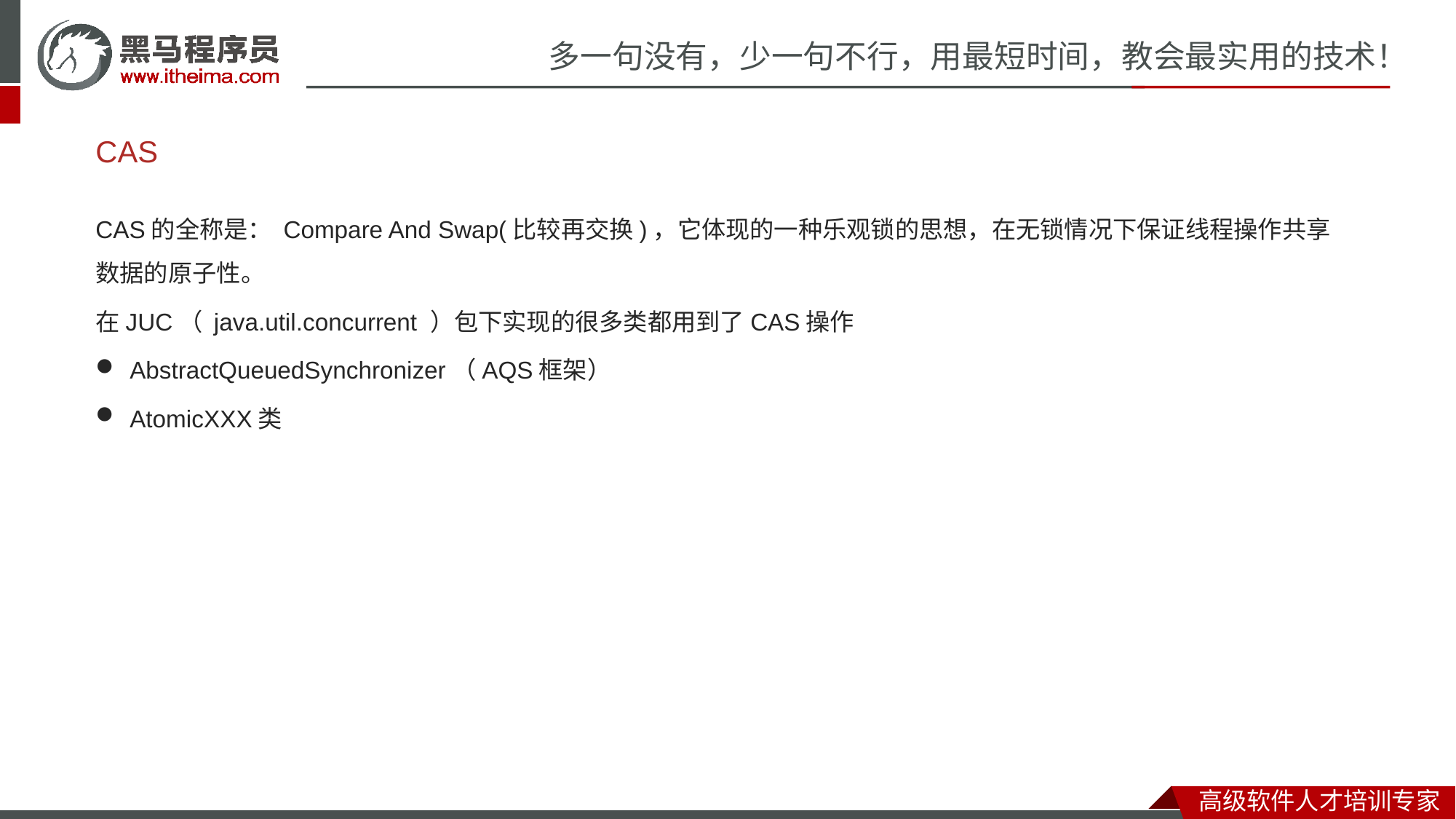

# CAS
CAS的全称是： Compare And Swap(比较再交换)，它体现的一种乐观锁的思想，在无锁情况下保证线程操作共享数据的原子性。
在JUC（ java.util.concurrent ）包下实现的很多类都用到了CAS操作
AbstractQueuedSynchronizer（AQS框架）
AtomicXXX类